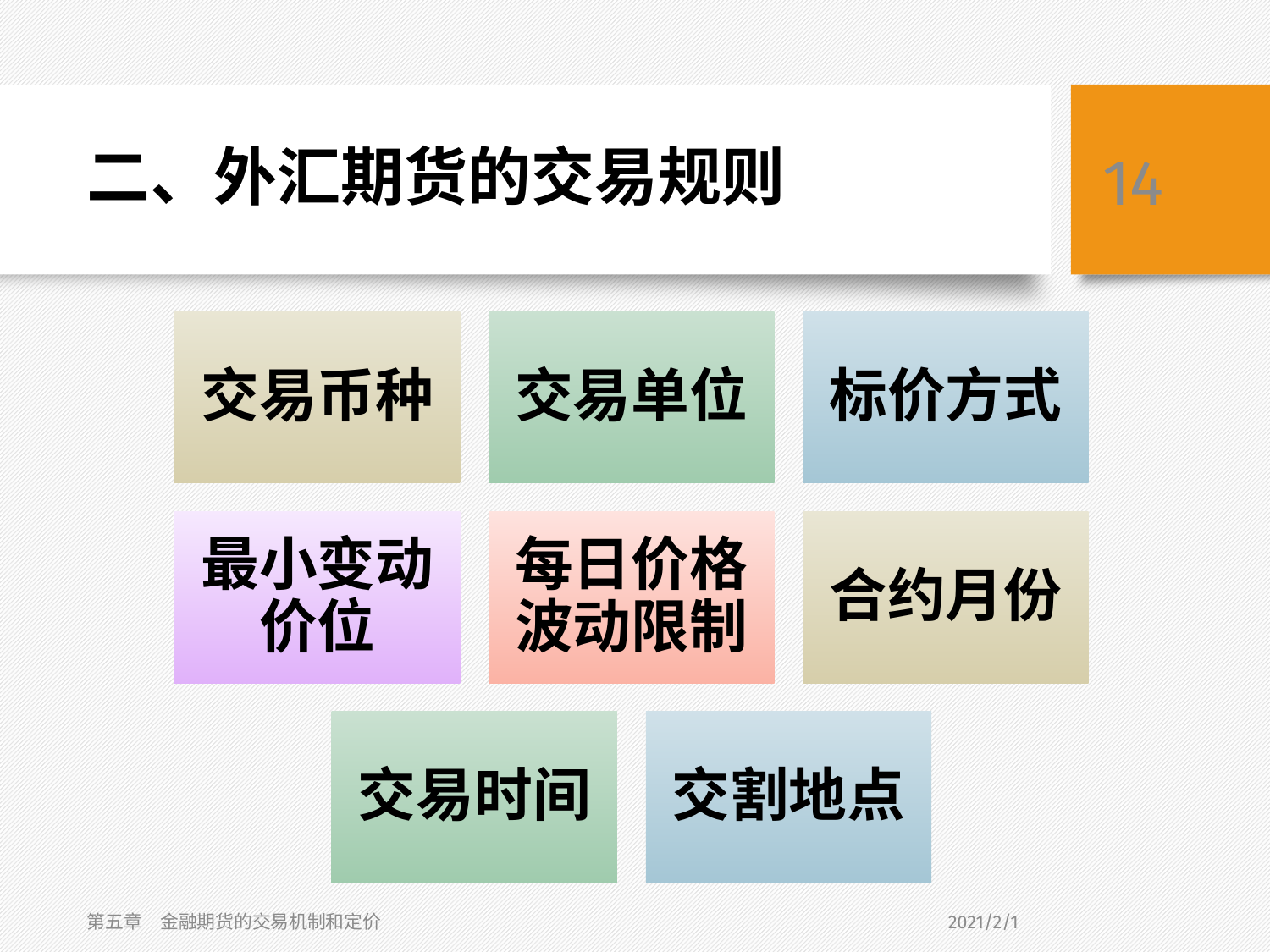

# 二、外汇期货的交易规则
14
交易币种
交易单位
标价方式
最小变动价位
每日价格波动限制
合约月份
交易时间
交割地点
2021/2/1
第五章　金融期货的交易机制和定价